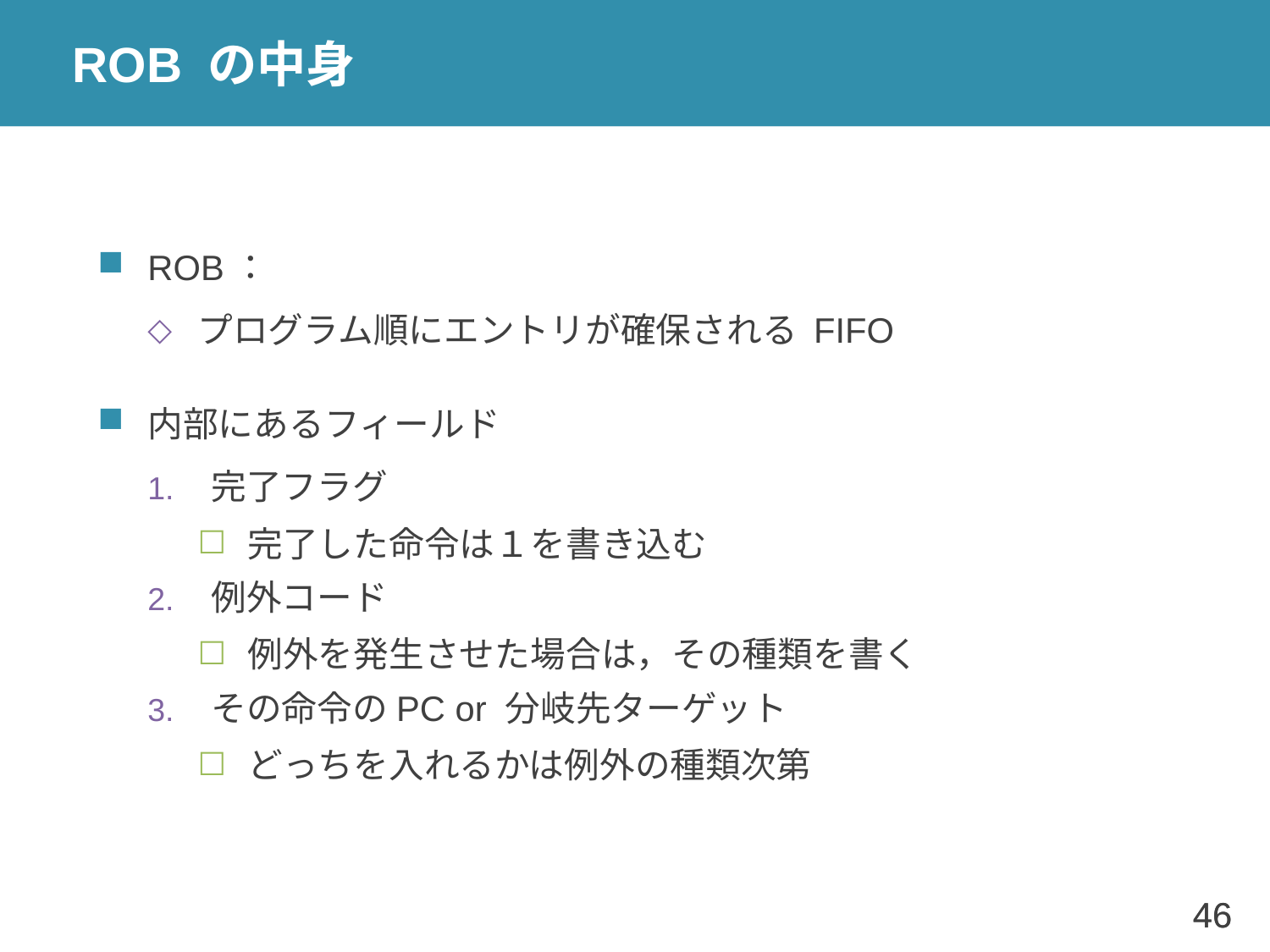

# ROB の中身
ROB：
プログラム順にエントリが確保される FIFO
内部にあるフィールド
完了フラグ
完了した命令は１を書き込む
例外コード
例外を発生させた場合は，その種類を書く
その命令のPC or 分岐先ターゲット
どっちを入れるかは例外の種類次第